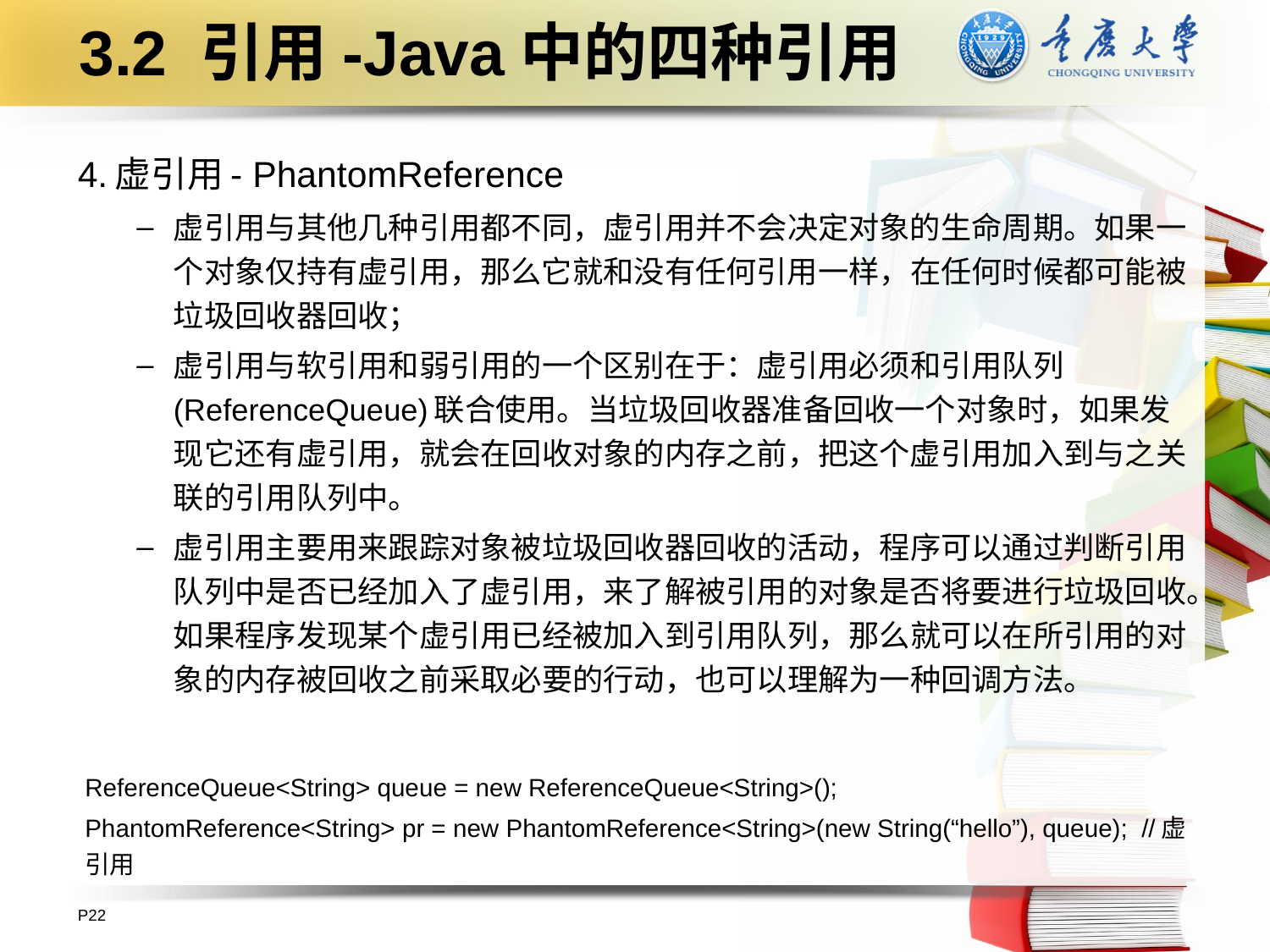

# 3.2 引用-Java中的四种引用
4.虚引用- PhantomReference
虚引用与其他几种引用都不同，虚引用并不会决定对象的生命周期。如果一个对象仅持有虚引用，那么它就和没有任何引用一样，在任何时候都可能被垃圾回收器回收；
虚引用与软引用和弱引用的一个区别在于：虚引用必须和引用队列(ReferenceQueue)联合使用。当垃圾回收器准备回收一个对象时，如果发现它还有虚引用，就会在回收对象的内存之前，把这个虚引用加入到与之关联的引用队列中。
虚引用主要用来跟踪对象被垃圾回收器回收的活动，程序可以通过判断引用队列中是否已经加入了虚引用，来了解被引用的对象是否将要进行垃圾回收。如果程序发现某个虚引用已经被加入到引用队列，那么就可以在所引用的对象的内存被回收之前采取必要的行动，也可以理解为一种回调方法。

ReferenceQueue<String> queue = new ReferenceQueue<String>();
PhantomReference<String> pr = new PhantomReference<String>(new String(“hello”), queue);  //虚引用
P22